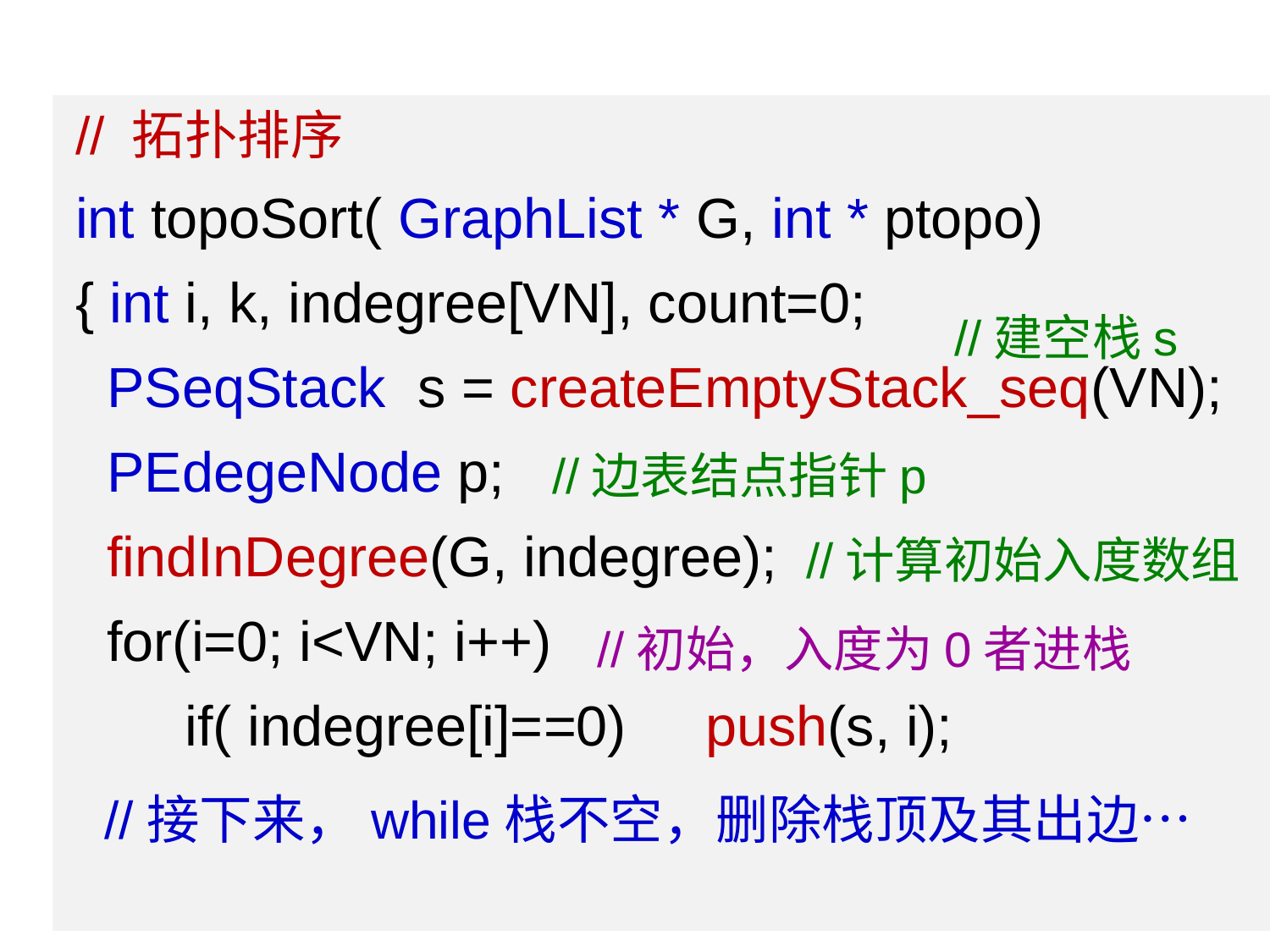

// 拓扑排序
int topoSort( GraphList * G, int * ptopo)
{ int i, k, indegree[VN], count=0;
  PSeqStack  s = createEmptyStack_seq(VN);
  PEdegeNode p;
  findInDegree(G, indegree);
  for(i=0; i<VN; i++)
       if( indegree[i]==0)     push(s, i);
  //接下来，while栈不空，删除栈顶及其出边…
//建空栈s
//边表结点指针p
//计算初始入度数组
//初始，入度为0者进栈